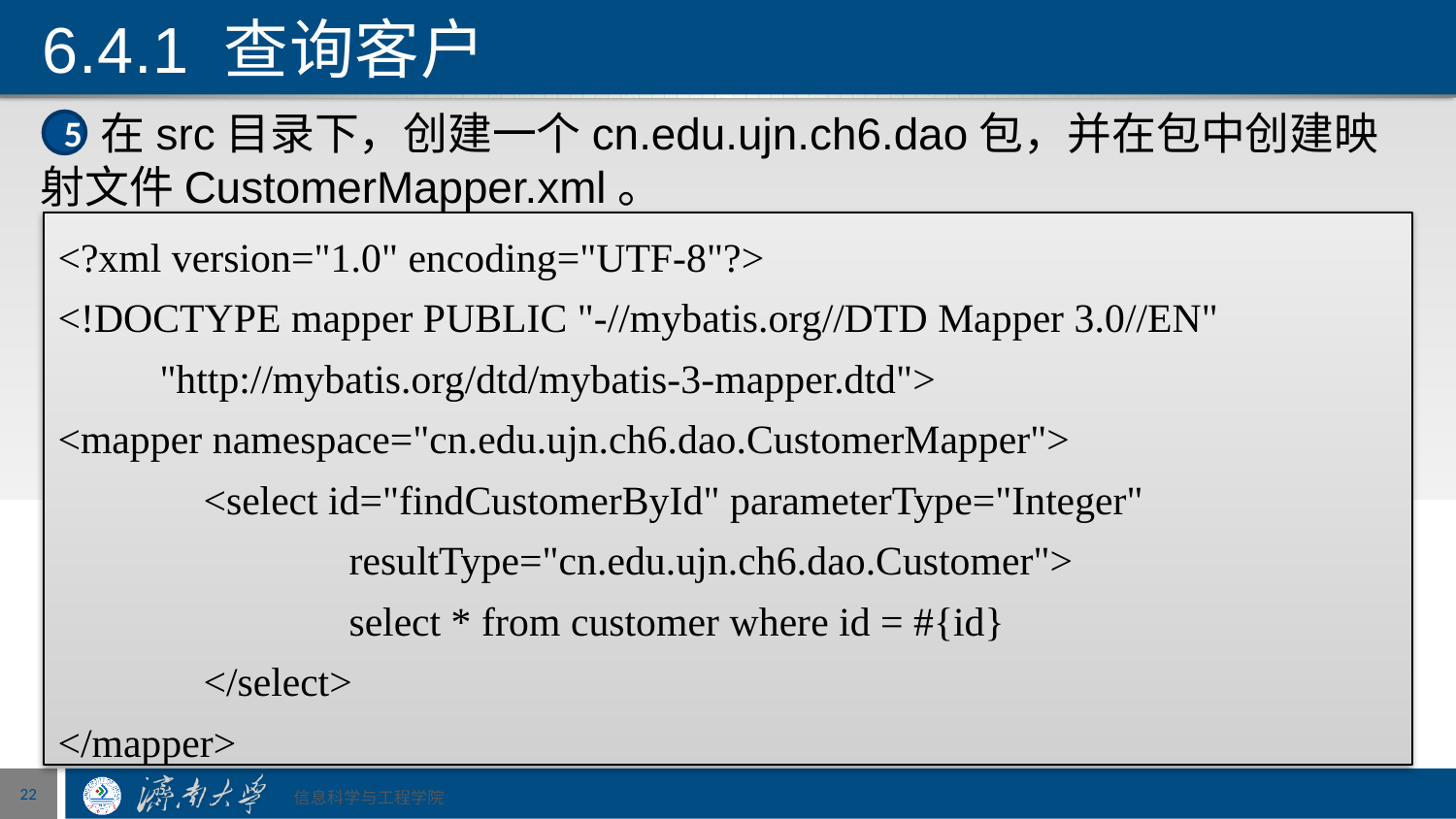

# 6.4.1 查询客户
     在src目录下，创建一个cn.edu.ujn.ch6.dao包，并在包中创建映射文件CustomerMapper.xml。
5
<?xml version="1.0" encoding="UTF-8"?>
<!DOCTYPE mapper PUBLIC "-//mybatis.org//DTD Mapper 3.0//EN"
          "http://mybatis.org/dtd/mybatis-3-mapper.dtd">
<mapper namespace="cn.edu.ujn.ch6.dao.CustomerMapper">
	<select id="findCustomerById" parameterType="Integer"
		resultType="cn.edu.ujn.ch6.dao.Customer">
		select * from customer where id = #{id}
	</select>
</mapper>